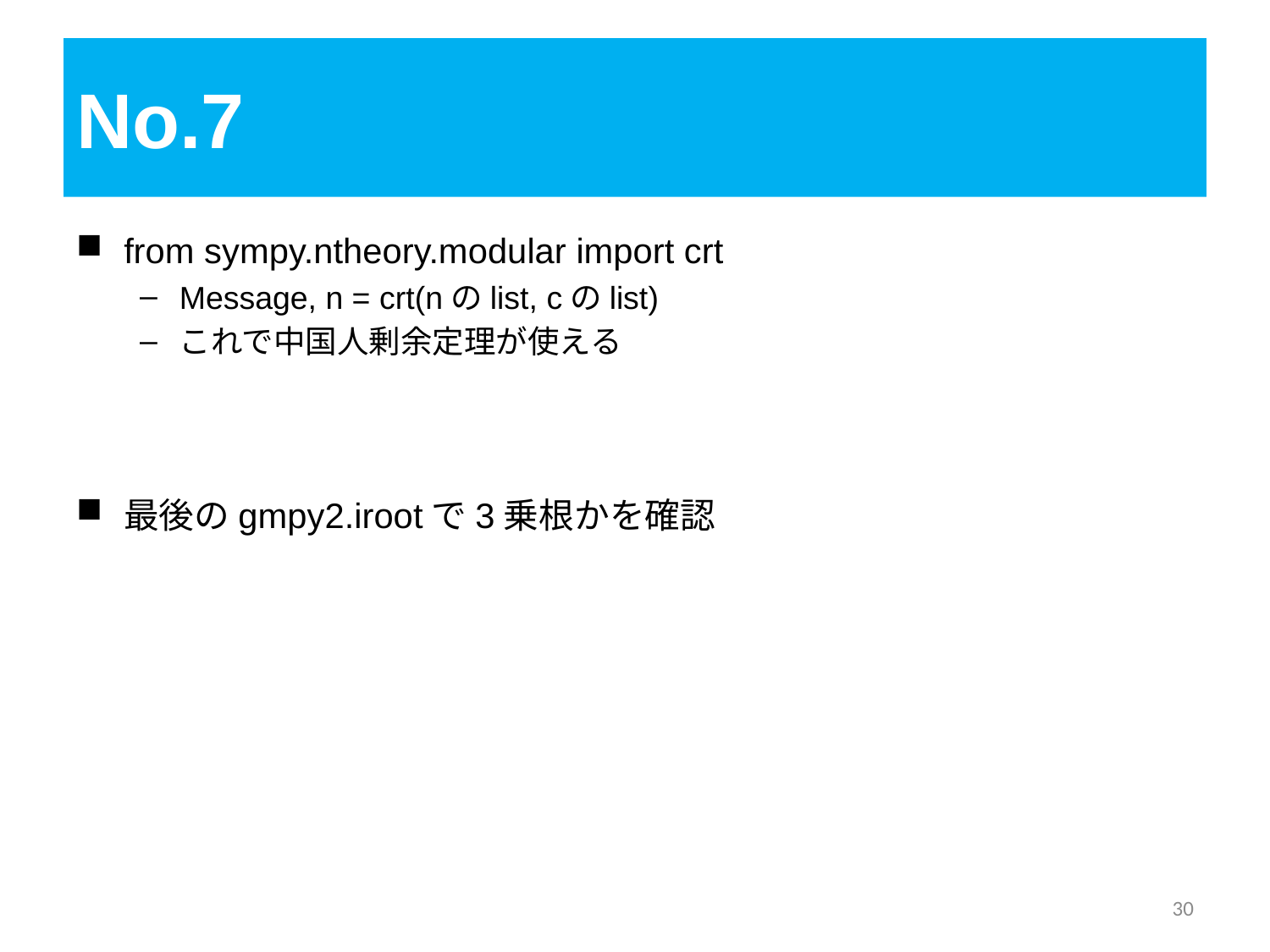

# No.7
from sympy.ntheory.modular import crt
Message, n = crt(nのlist, cのlist)
これで中国人剰余定理が使える

最後のgmpy2.irootで3乗根かを確認
30